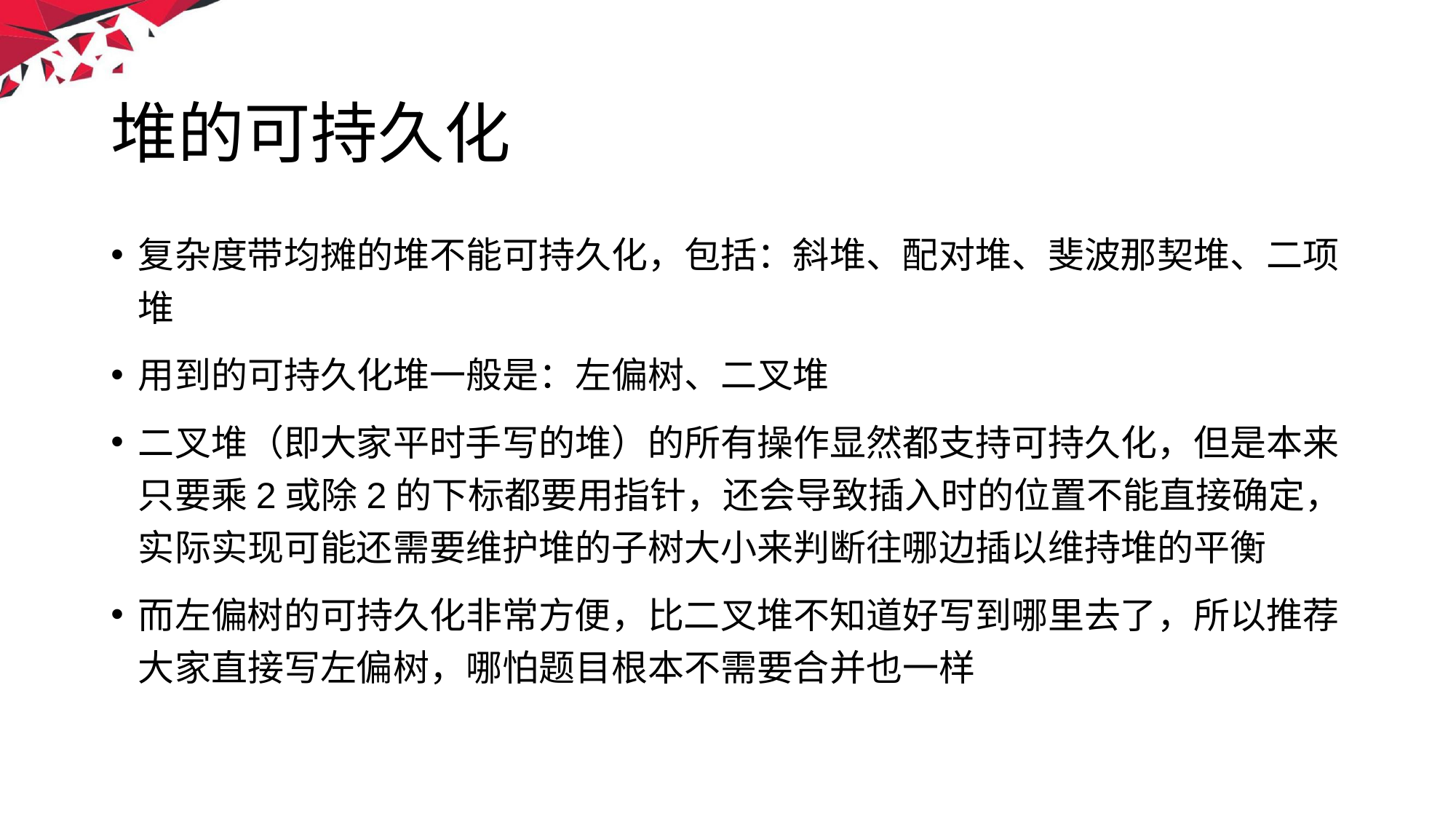

# 堆的可持久化
复杂度带均摊的堆不能可持久化，包括：斜堆、配对堆、斐波那契堆、二项堆
用到的可持久化堆一般是：左偏树、二叉堆
二叉堆（即大家平时手写的堆）的所有操作显然都支持可持久化，但是本来只要乘2或除2的下标都要用指针，还会导致插入时的位置不能直接确定，实际实现可能还需要维护堆的子树大小来判断往哪边插以维持堆的平衡
而左偏树的可持久化非常方便，比二叉堆不知道好写到哪里去了，所以推荐大家直接写左偏树，哪怕题目根本不需要合并也一样